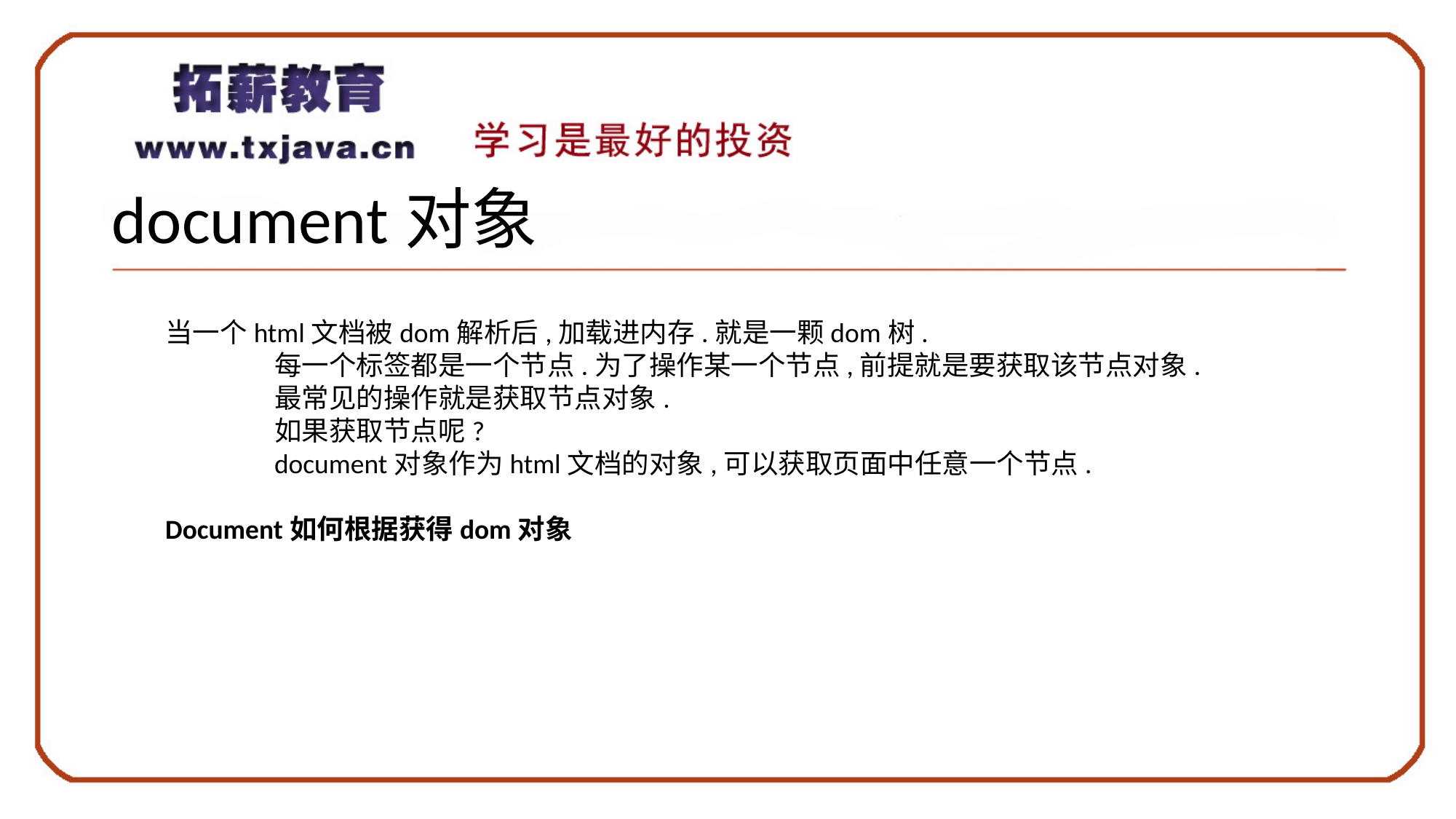

# document对象
当一个html文档被dom解析后,加载进内存.就是一颗dom树.
	每一个标签都是一个节点.为了操作某一个节点,前提就是要获取该节点对象.
	最常见的操作就是获取节点对象.
	如果获取节点呢?
	document对象作为html文档的对象,可以获取页面中任意一个节点.

Document如何根据获得dom对象